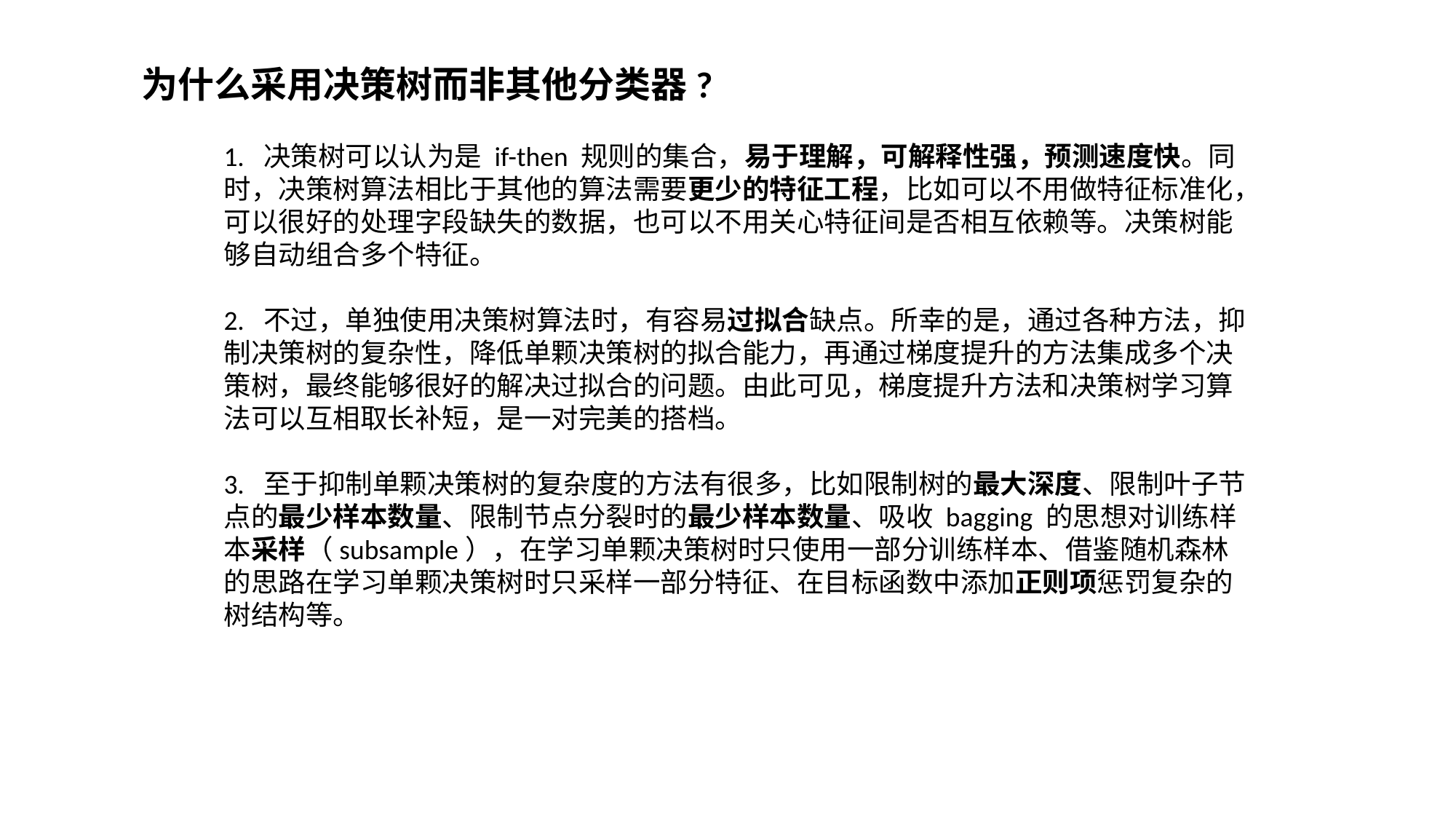

为什么采用决策树而非其他分类器?
1.  决策树可以认为是 if-then 规则的集合，易于理解，可解释性强，预测速度快。同时，决策树算法相比于其他的算法需要更少的特征工程，比如可以不用做特征标准化，可以很好的处理字段缺失的数据，也可以不用关心特征间是否相互依赖等。决策树能够自动组合多个特征。

2.  不过，单独使用决策树算法时，有容易过拟合缺点。所幸的是，通过各种方法，抑制决策树的复杂性，降低单颗决策树的拟合能力，再通过梯度提升的方法集成多个决策树，最终能够很好的解决过拟合的问题。由此可见，梯度提升方法和决策树学习算法可以互相取长补短，是一对完美的搭档。

3.  至于抑制单颗决策树的复杂度的方法有很多，比如限制树的最大深度、限制叶子节点的最少样本数量、限制节点分裂时的最少样本数量、吸收 bagging 的思想对训练样本采样（subsample），在学习单颗决策树时只使用一部分训练样本、借鉴随机森林的思路在学习单颗决策树时只采样一部分特征、在目标函数中添加正则项惩罚复杂的树结构等。